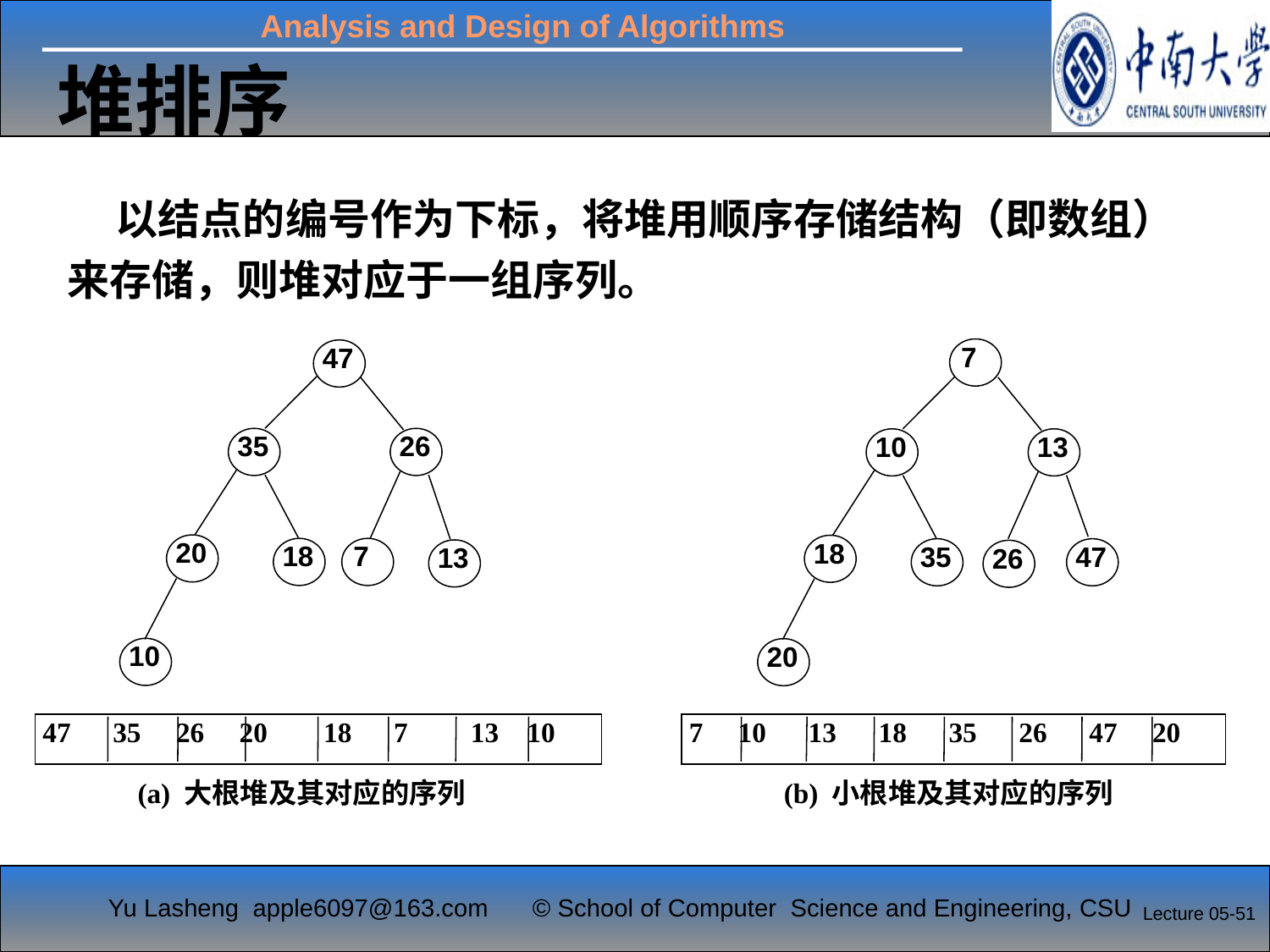

堆排序
    以结点的编号作为下标，将堆用顺序存储结构（即数组）来存储，则堆对应于一组序列。
7

10
13

18
35
47
26

20
47

35
26

20
18
7
13

10
47      35     26     20        18      7         13    10
7     10      13      18      35      26      47     20

(b) 小根堆及其对应的序列
(a) 大根堆及其对应的序列
Lecture 05-51